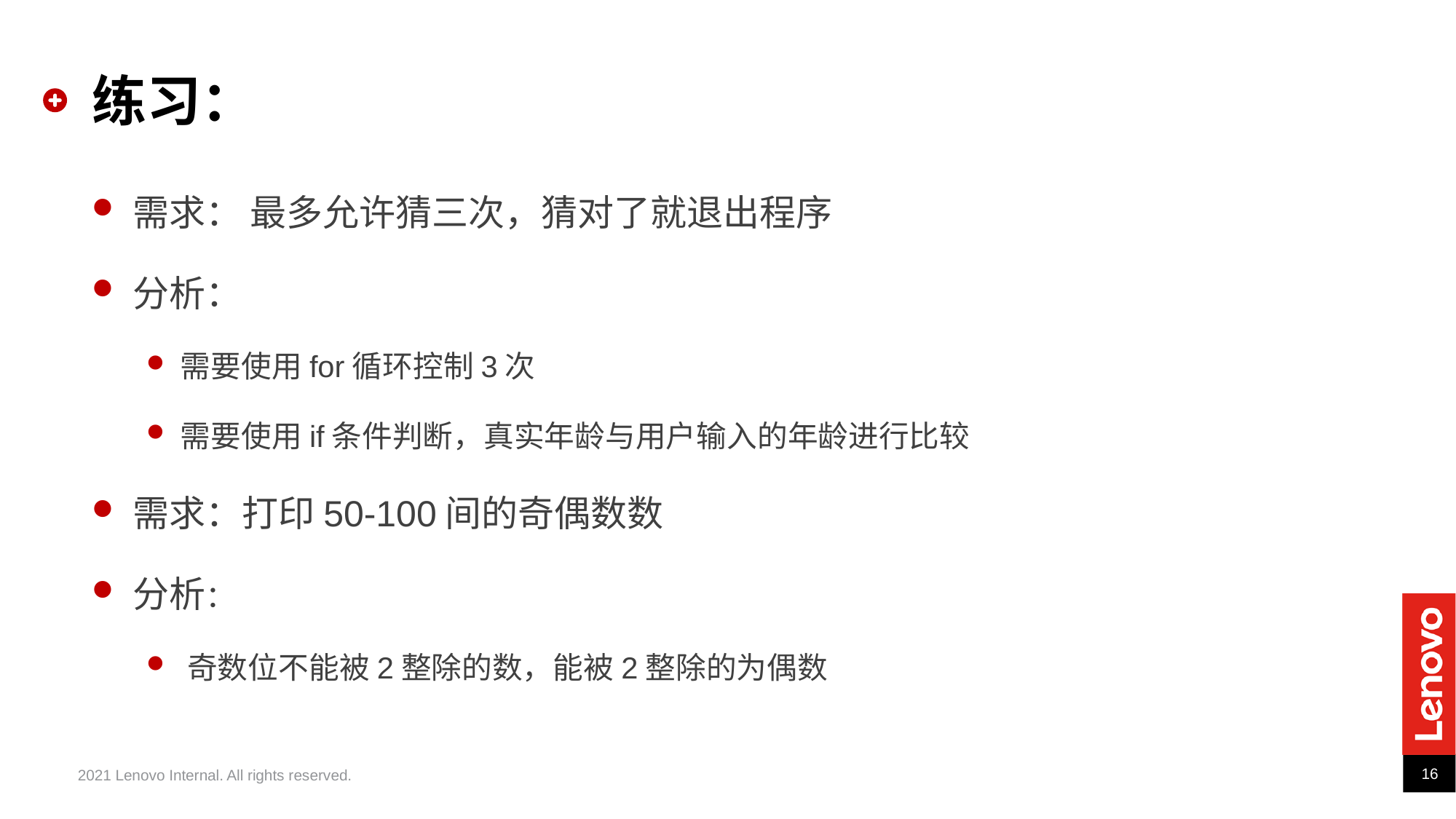

# 练习：
需求： 最多允许猜三次，猜对了就退出程序
分析：
需要使用for循环控制3次
需要使用if条件判断，真实年龄与用户输入的年龄进行比较
需求：打印50-100间的奇偶数数
分析：
奇数位不能被2整除的数，能被2整除的为偶数